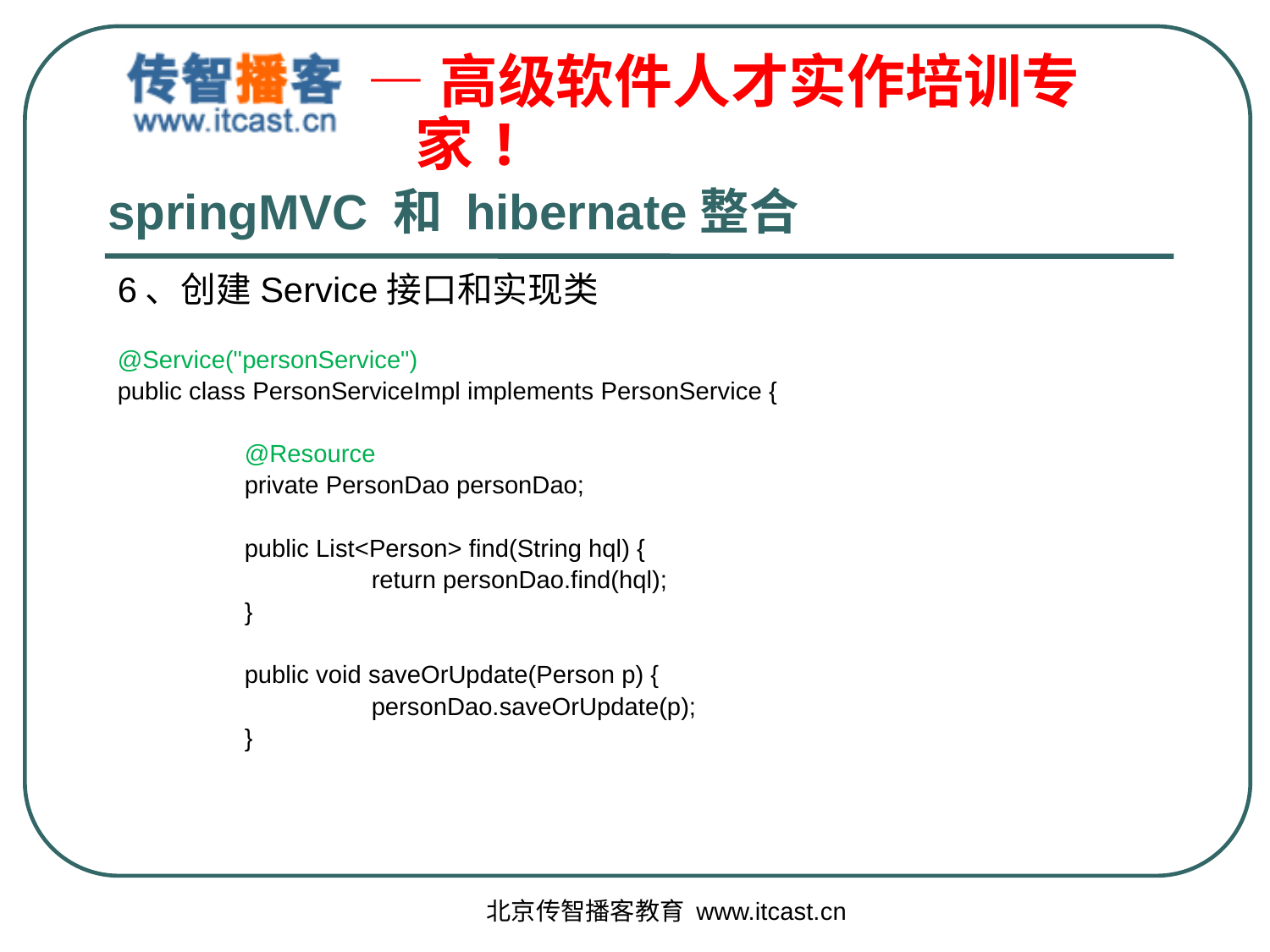

# springMVC 和 hibernate整合
6、创建Service接口和实现类

@Service("personService")
public class PersonServiceImpl implements PersonService {

	@Resource
	private PersonDao personDao;

	public List<Person> find(String hql) {
		return personDao.find(hql);
	}

	public void saveOrUpdate(Person p) {
		personDao.saveOrUpdate(p);
	}

北京传智播客教育 www.itcast.cn